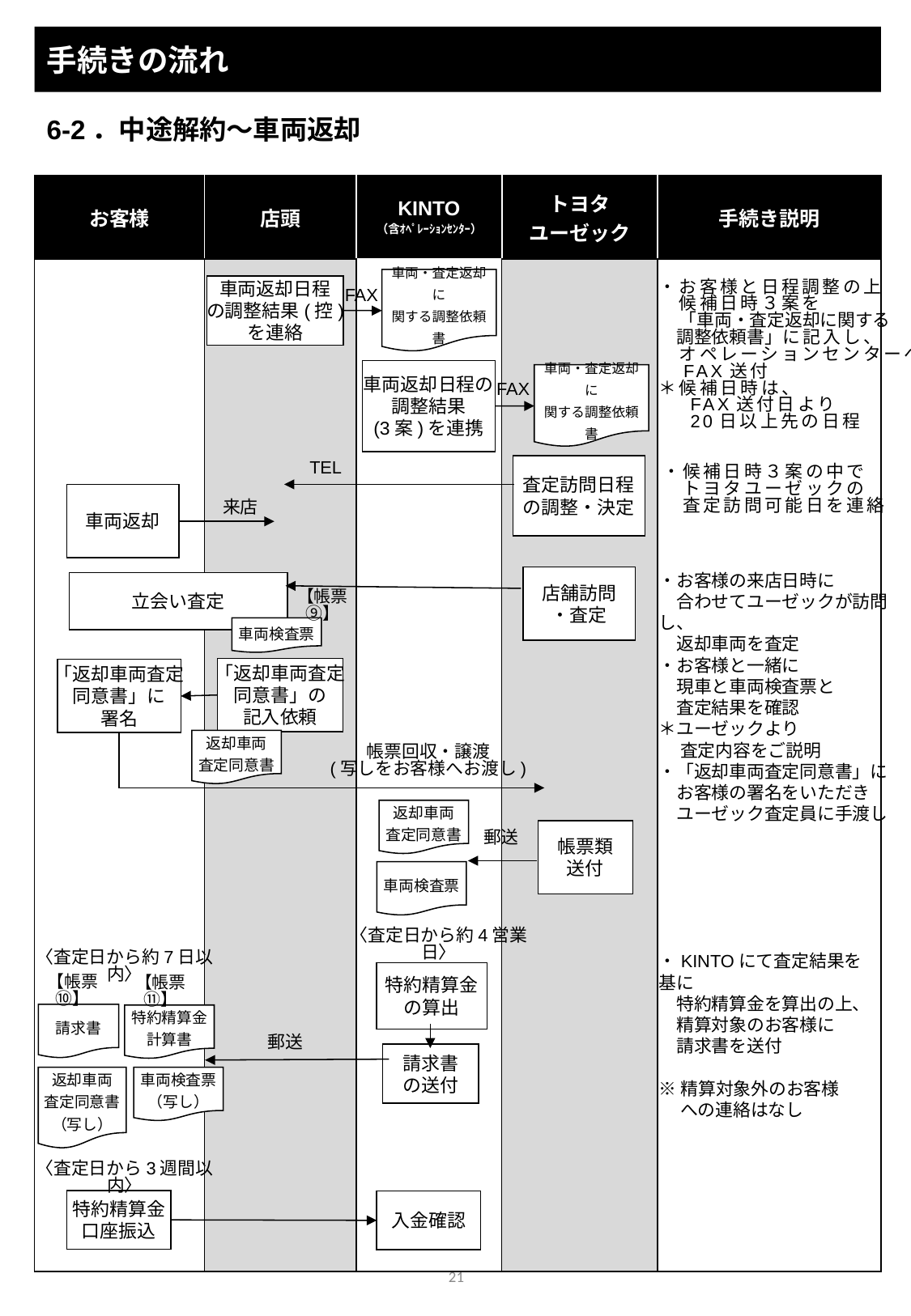

手続きの流れ
6-2．中途解約～車両返却
| お客様 | 店頭 | KINTO （含ｵﾍﾟﾚｰｼｮﾝｾﾝﾀｰ） | トヨタ ユーゼック | 手続き説明 |
| --- | --- | --- | --- | --- |
|  |  |  |  |  |
・お客様と日程調整の上
　候補日時３案を
　「車両・査定返却に関する
　調整依頼書」に記入し、
　オペレーションセンターへ
　FAX送付
＊候補日時は、
　 FAX送付日より
　 20日以上先の日程
車両・査定返却に
関する調整依頼書
車両返却日程
の調整結果(控)
を連絡
FAX
車両返却日程の
調整結果
(3案)を連携
車両・査定返却に
関する調整依頼書
FAX
・候補日時３案の中で
　トヨタユーゼックの
　査定訪問可能日を連絡
TEL
査定訪問日程
の調整・決定
車両返却
来店

・お客様の来店日時に
　合わせてユーゼックが訪問し、
　返却車両を査定
・お客様と一緒に
　現車と車両検査票と
　査定結果を確認
＊ユーゼックより
　 査定内容をご説明
・「返却車両査定同意書」に
　お客様の署名をいただき
　ユーゼック査定員に手渡し
店舗訪問
・査定
立会い査定
【帳票⑨】
車両検査票
「返却車両査定
同意書」の
記入依頼
「返却車両査定
同意書」に
署名
返却車両
査定同意書
帳票回収・譲渡
(写しをお客様へお渡し)
返却車両
査定同意書
郵送
帳票類
送付
車両検査票
〈査定日から約4営業日〉

・KINTOにて査定結果を基に
　特約精算金を算出の上、
　精算対象のお客様に
　請求書を送付

※精算対象外のお客様
　 への連絡はなし
〈査定日から約7日以内〉
特約精算金
の算出
【帳票⑩】
【帳票⑪】
請求書
特約精算金
計算書
郵送
請求書
の送付
返却車両
査定同意書
（写し）
車両検査票
（写し）
〈査定日から3週間以内〉
特約精算金
口座振込
入金確認
21